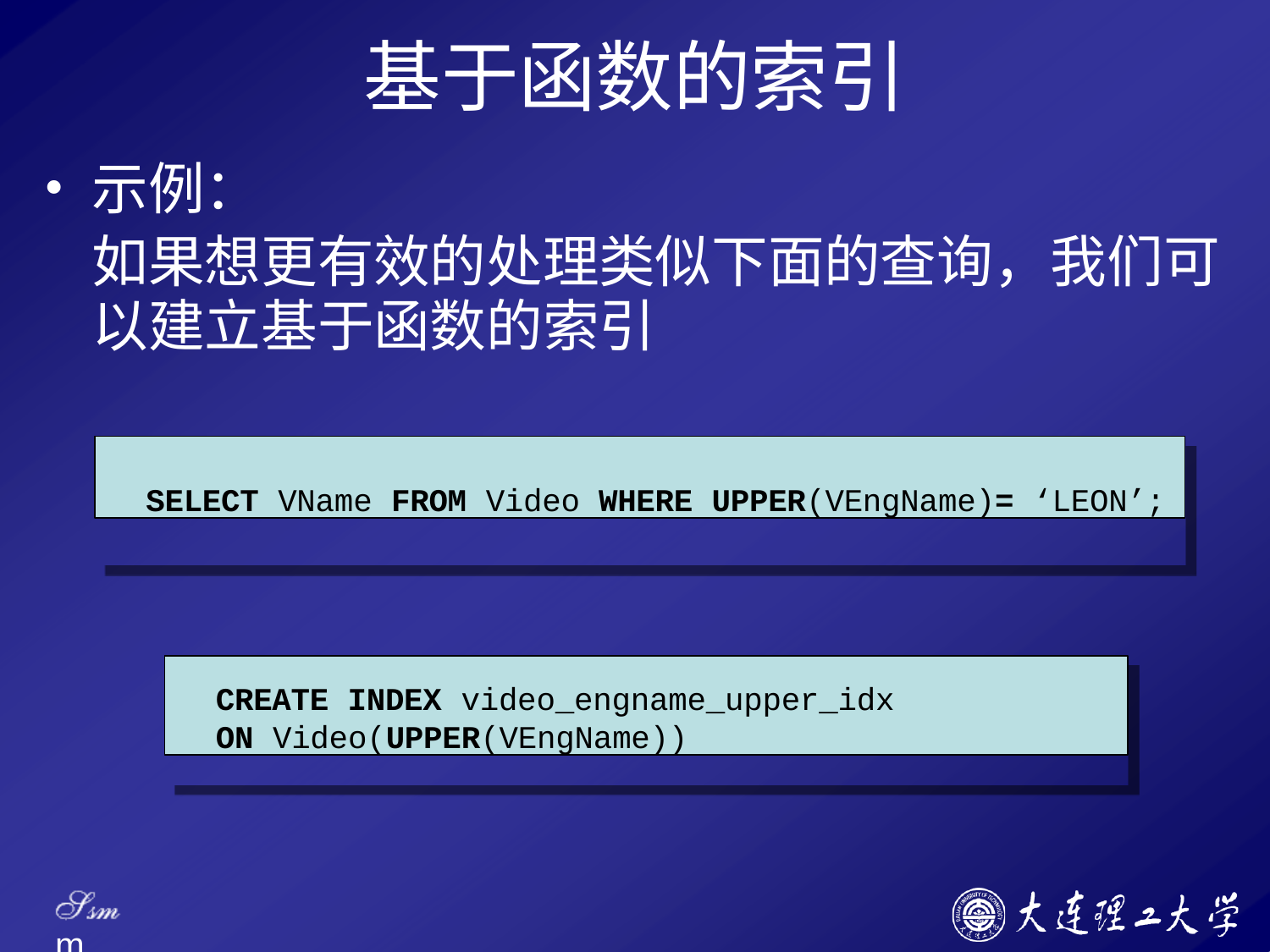

# 基于函数的索引
示例：
如果想更有效的处理类似下面的查询，我们可 以建立基于函数的索引

SELECT VName FROM Video WHERE UPPER(VEngName)= ‘LEON’;

CREATE INDEX video_engname_upper_idx
ON Video(UPPER(VEngName))

Ssm